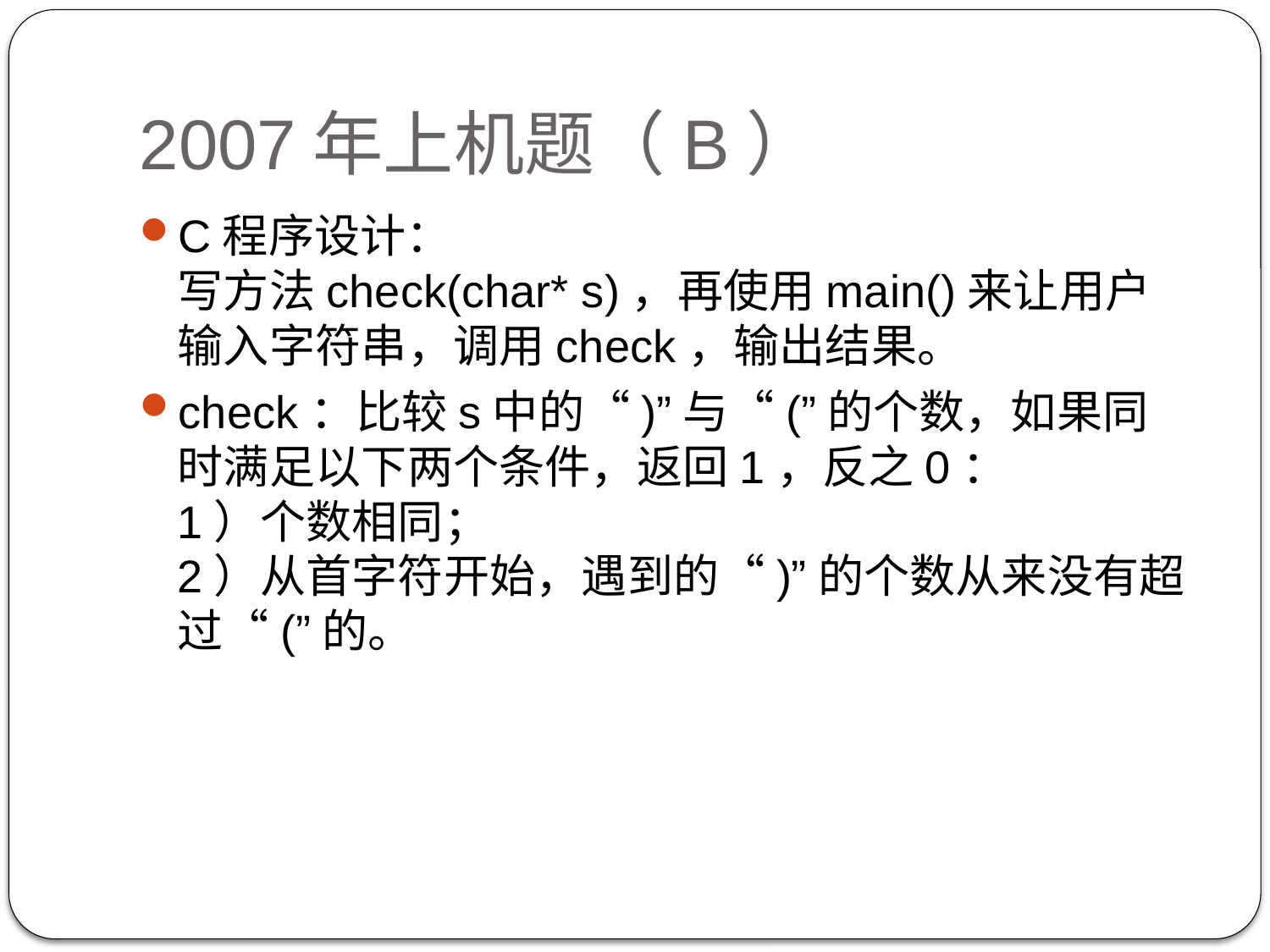

# 2007年上机题（B）
C程序设计： 
写方法check(char* s)，再使用main()来让用户输入字符串，调用check，输出结果。
check：比较s中的“)”与“(”的个数，如果同时满足以下两个条件，返回1，反之0： 
1）个数相同； 
2）从首字符开始，遇到的“)”的个数从来没有超过“(”的。